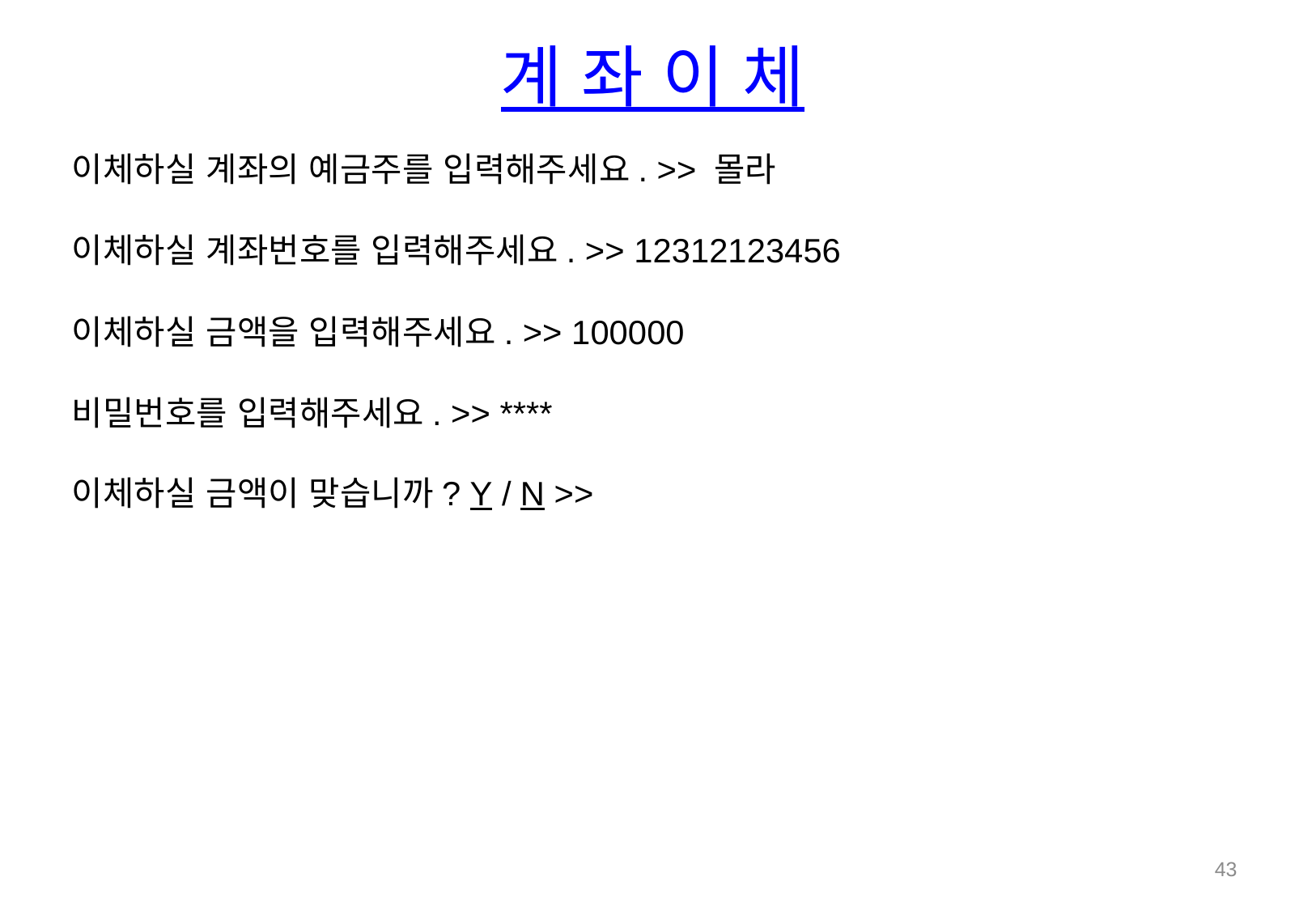

계 좌 이 체
이체하실 계좌의 예금주를 입력해주세요. >> 몰라

이체하실 계좌번호를 입력해주세요. >> 12312123456

이체하실 금액을 입력해주세요. >> 100000

비밀번호를 입력해주세요. >> ****

이체하실 금액이 맞습니까? Y / N >>

43